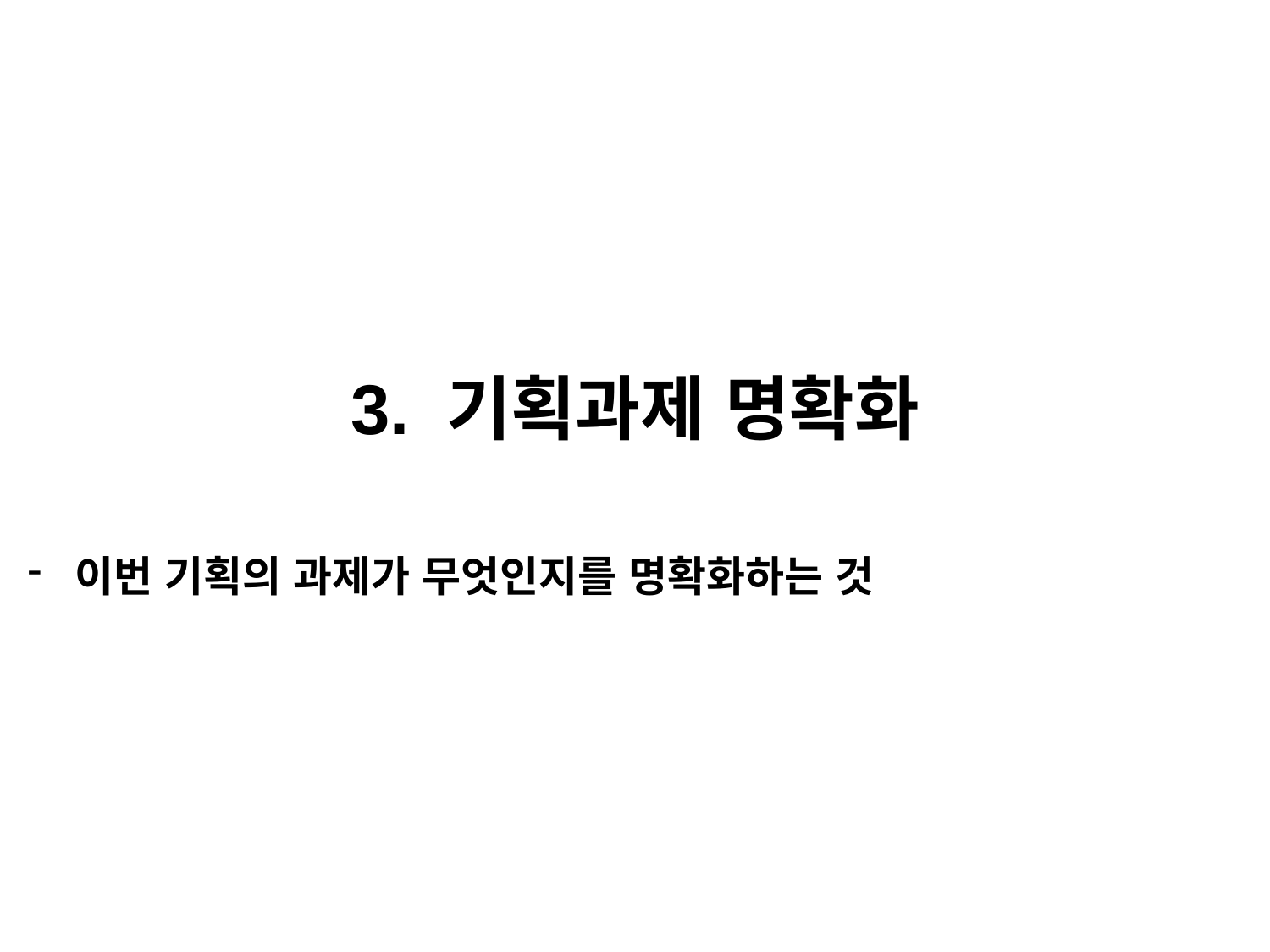

3. 기획과제 명확화

이번 기획의 과제가 무엇인지를 명확화하는 것